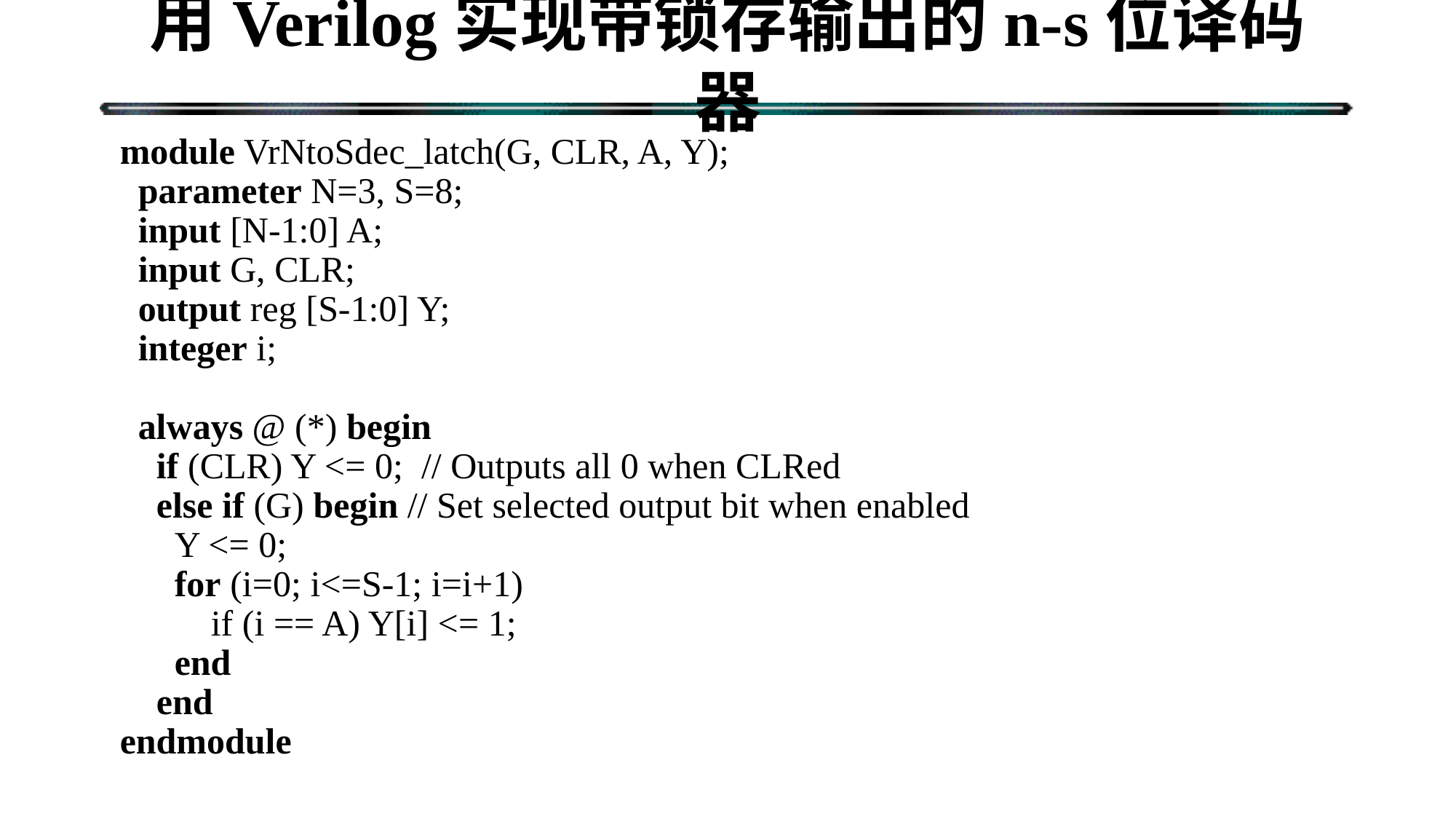

# 用Verilog实现带锁存输出的n-s位译码器
module VrNtoSdec_latch(G, CLR, A, Y);
  parameter N=3, S=8;
  input [N-1:0] A;
  input G, CLR;
  output reg [S-1:0] Y;
  integer i;

  always @ (*) begin
    if (CLR) Y <= 0;  // Outputs all 0 when CLRed
    else if (G) begin // Set selected output bit when enabled
      Y <= 0;
      for (i=0; i<=S-1; i=i+1)
          if (i == A) Y[i] <= 1;
      end
    end
endmodule
17